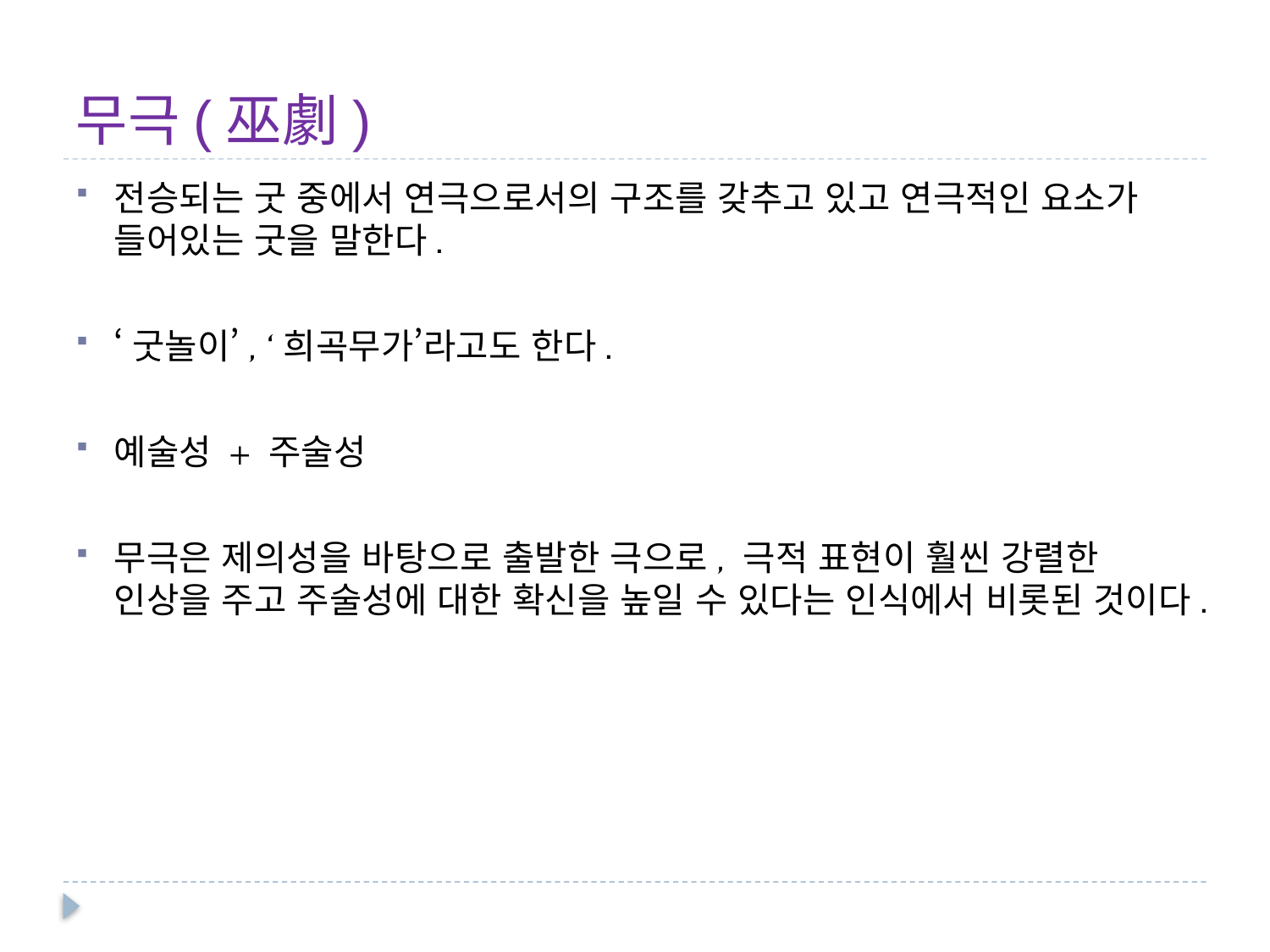

# 무극(巫劇)
전승되는 굿 중에서 연극으로서의 구조를 갖추고 있고 연극적인 요소가 들어있는 굿을 말한다.

‘굿놀이’, ‘희곡무가’라고도 한다.

예술성 + 주술성

무극은 제의성을 바탕으로 출발한 극으로, 극적 표현이 훨씬 강렬한 인상을 주고 주술성에 대한 확신을 높일 수 있다는 인식에서 비롯된 것이다.